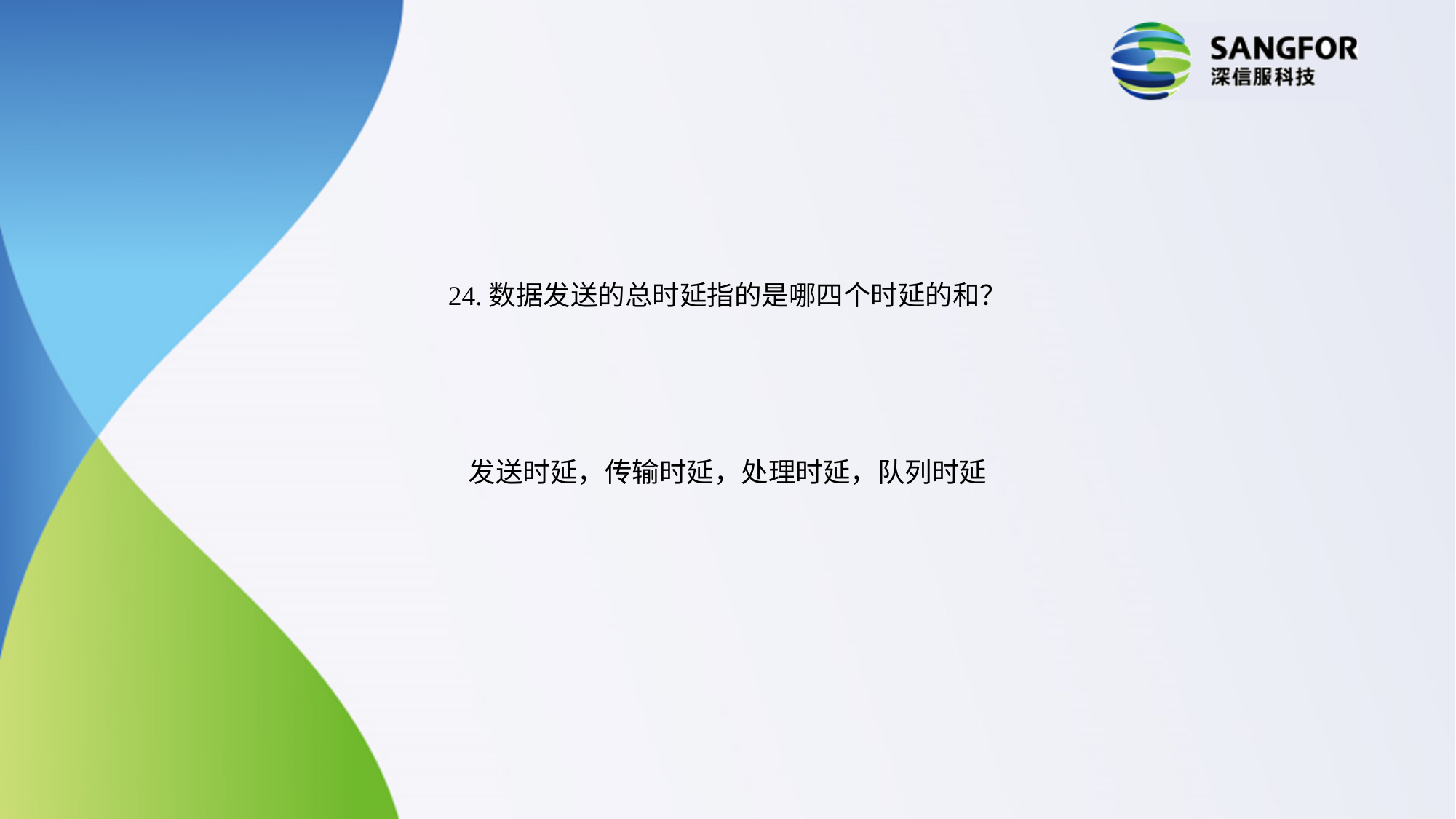

24.数据发送的总时延指的是哪四个时延的和？
发送时延，传输时延，处理时延，队列时延